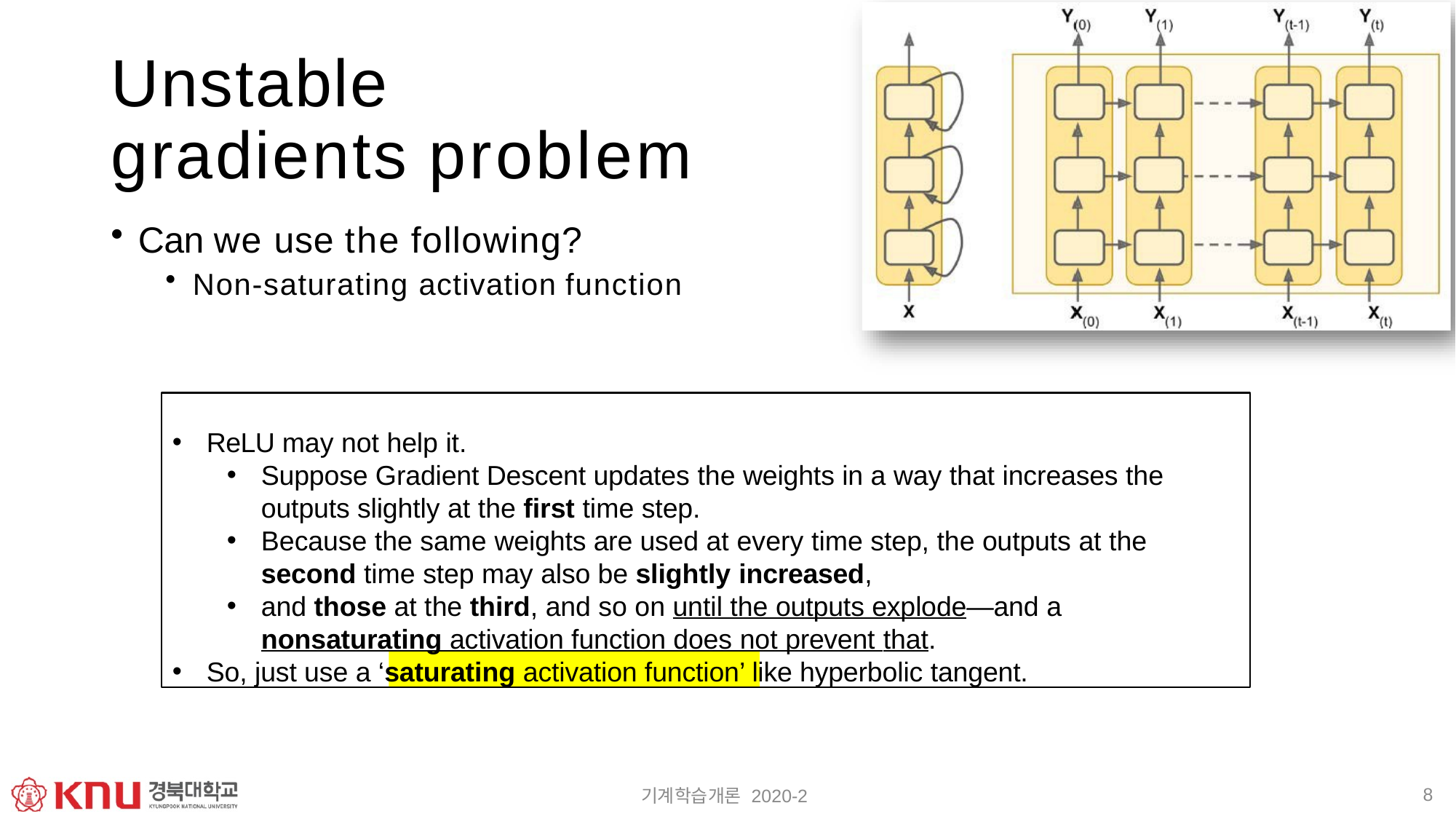

# Unstable  gradients problem
Can we use the following?
Non-saturating activation function
ReLU may not help it.
Suppose Gradient Descent updates the weights in a way that increases the  outputs slightly at the first time step.
Because the same weights are used at every time step, the outputs at the
second time step may also be slightly increased,
and those at the third, and so on until the outputs explode—and a
nonsaturating activation function does not prevent that.
So, just use a ‘saturating activation function’ like hyperbolic tangent.

8
기계학습개론 2020-2